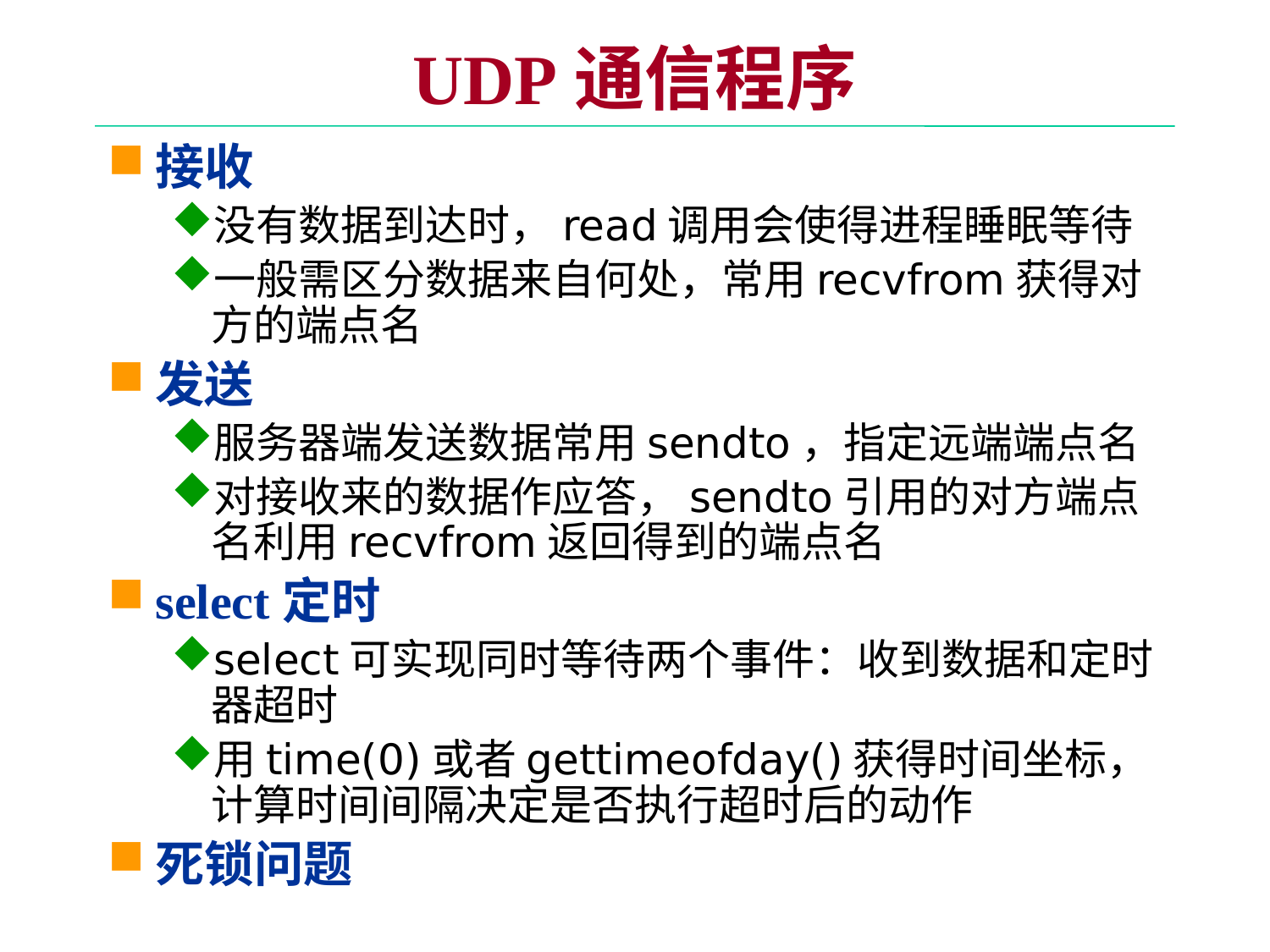

# UDP通信程序
接收
没有数据到达时，read调用会使得进程睡眠等待
一般需区分数据来自何处，常用recvfrom获得对方的端点名
发送
服务器端发送数据常用sendto，指定远端端点名
对接收来的数据作应答，sendto引用的对方端点名利用recvfrom返回得到的端点名
select定时
select可实现同时等待两个事件：收到数据和定时器超时
用time(0)或者gettimeofday()获得时间坐标，计算时间间隔决定是否执行超时后的动作
死锁问题